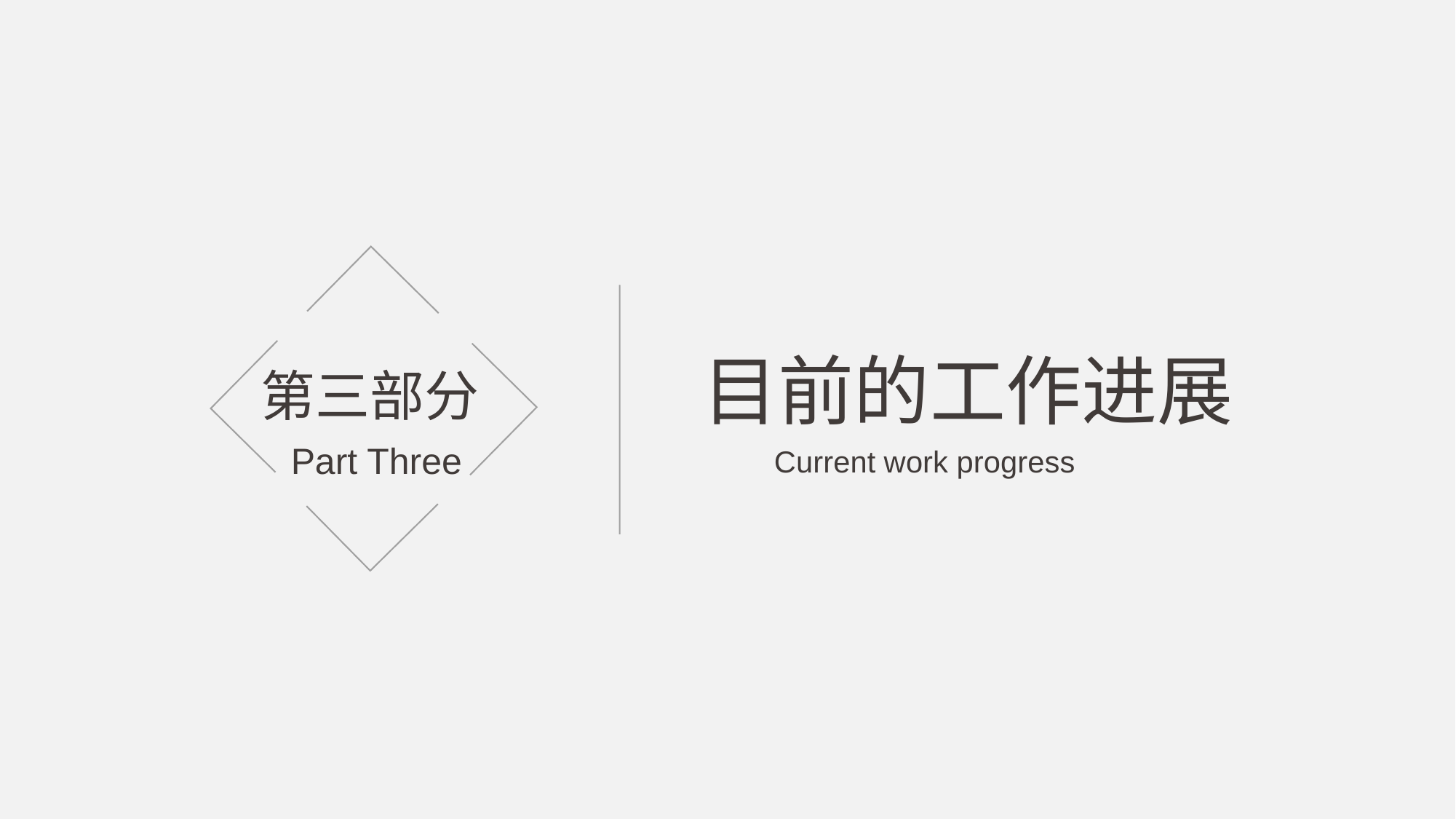

目前的工作进展
第三部分
Part Three
Current work progress